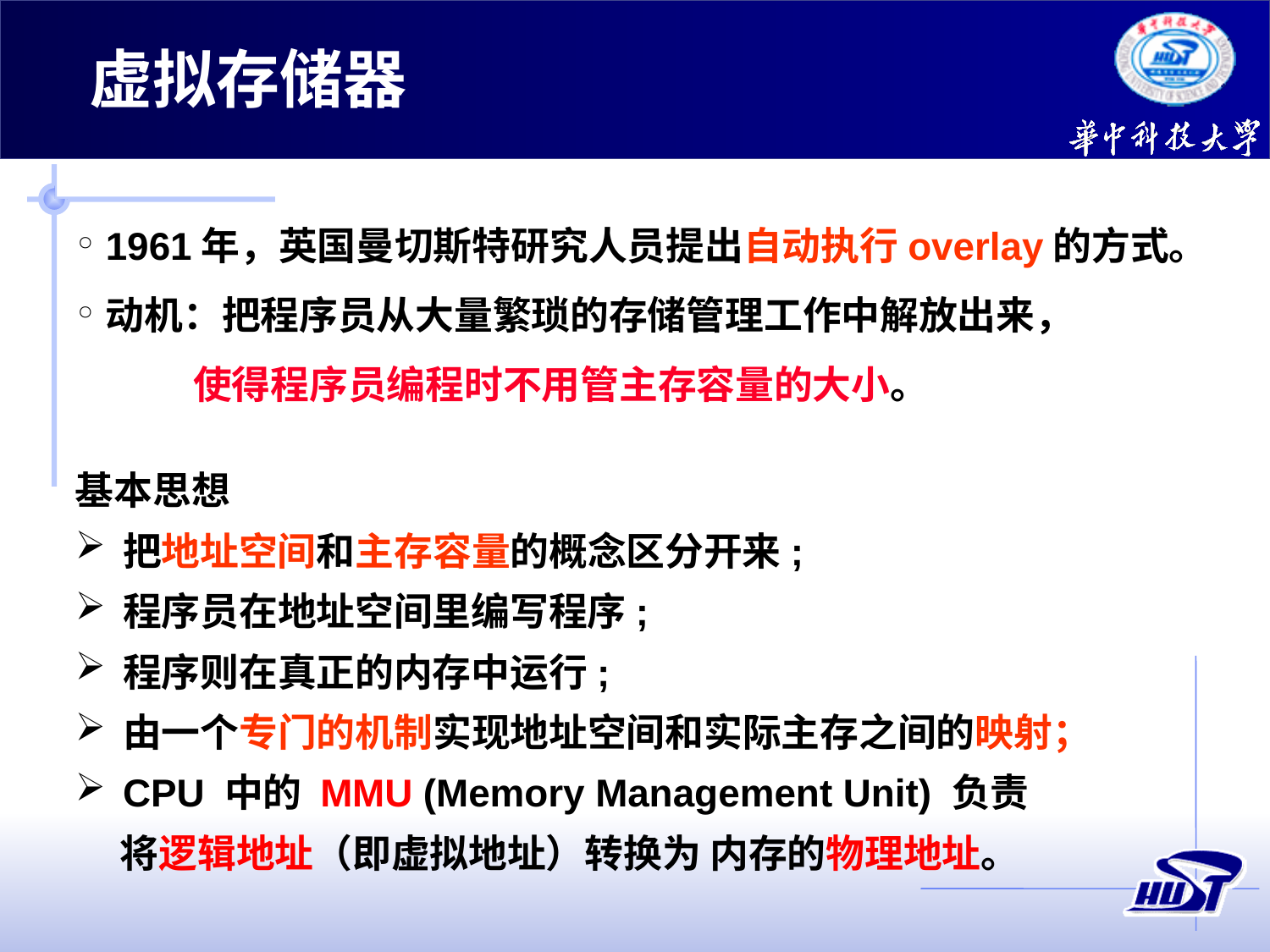

虚拟存储器
1961年，英国曼切斯特研究人员提出自动执行overlay的方式。
动机：把程序员从大量繁琐的存储管理工作中解放出来，
            使得程序员编程时不用管主存容量的大小。
基本思想
把地址空间和主存容量的概念区分开来;
程序员在地址空间里编写程序;
程序则在真正的内存中运行;
由一个专门的机制实现地址空间和实际主存之间的映射；
CPU 中的 MMU (Memory Management Unit) 负责
    将逻辑地址（即虚拟地址）转换为 内存的物理地址。